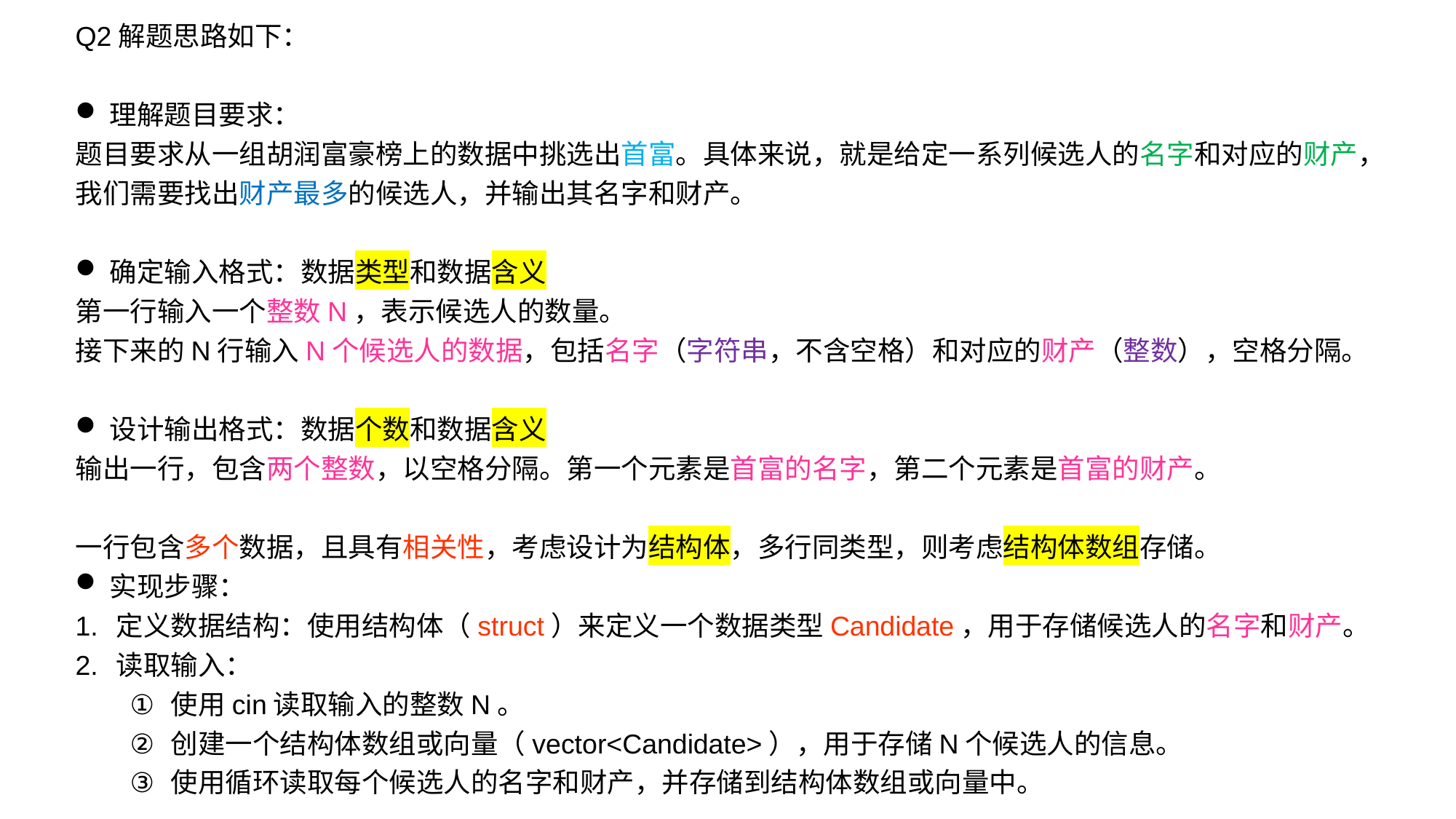

Q2解题思路如下：

理解题目要求：
题目要求从一组胡润富豪榜上的数据中挑选出首富。具体来说，就是给定一系列候选人的名字和对应的财产，我们需要找出财产最多的候选人，并输出其名字和财产。

确定输入格式：数据类型和数据含义
第一行输入一个整数N，表示候选人的数量。
接下来的N行输入N个候选人的数据，包括名字（字符串，不含空格）和对应的财产（整数），空格分隔。

设计输出格式：数据个数和数据含义
输出一行，包含两个整数，以空格分隔。第一个元素是首富的名字，第二个元素是首富的财产。

一行包含多个数据，且具有相关性，考虑设计为结构体，多行同类型，则考虑结构体数组存储。
实现步骤：
定义数据结构：使用结构体（struct）来定义一个数据类型Candidate，用于存储候选人的名字和财产。
读取输入：
使用cin读取输入的整数N。
创建一个结构体数组或向量（vector<Candidate>），用于存储N个候选人的信息。
使用循环读取每个候选人的名字和财产，并存储到结构体数组或向量中。